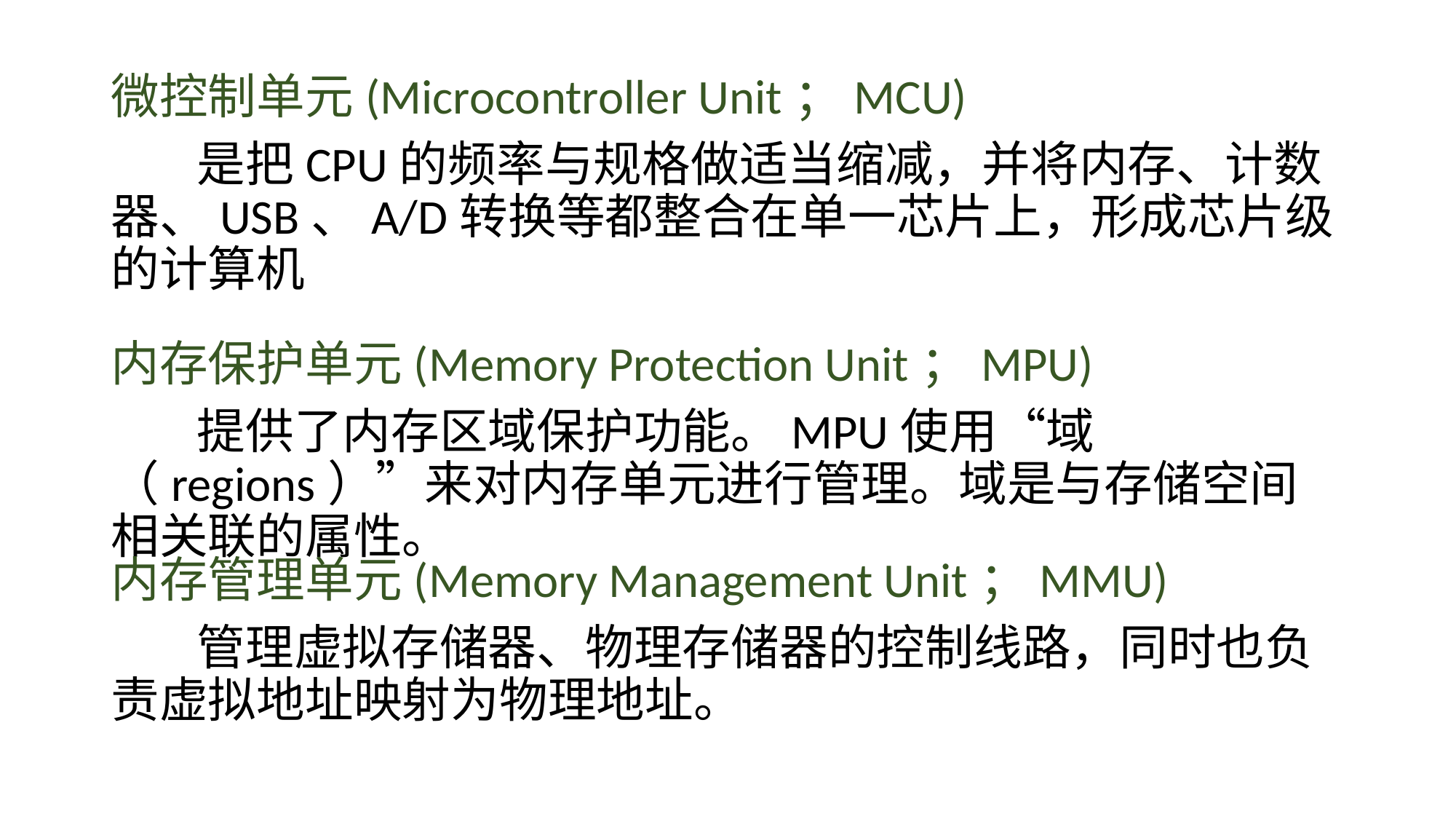

微控制单元(Microcontroller Unit；MCU)
是把CPU的频率与规格做适当缩减，并将内存、计数器、USB、A/D转换等都整合在单一芯片上，形成芯片级的计算机
内存保护单元(Memory Protection Unit；MPU)
提供了内存区域保护功能。MPU使用“域（regions）”来对内存单元进行管理。域是与存储空间相关联的属性。
内存管理单元(Memory Management Unit；MMU)
管理虚拟存储器、物理存储器的控制线路，同时也负责虚拟地址映射为物理地址。